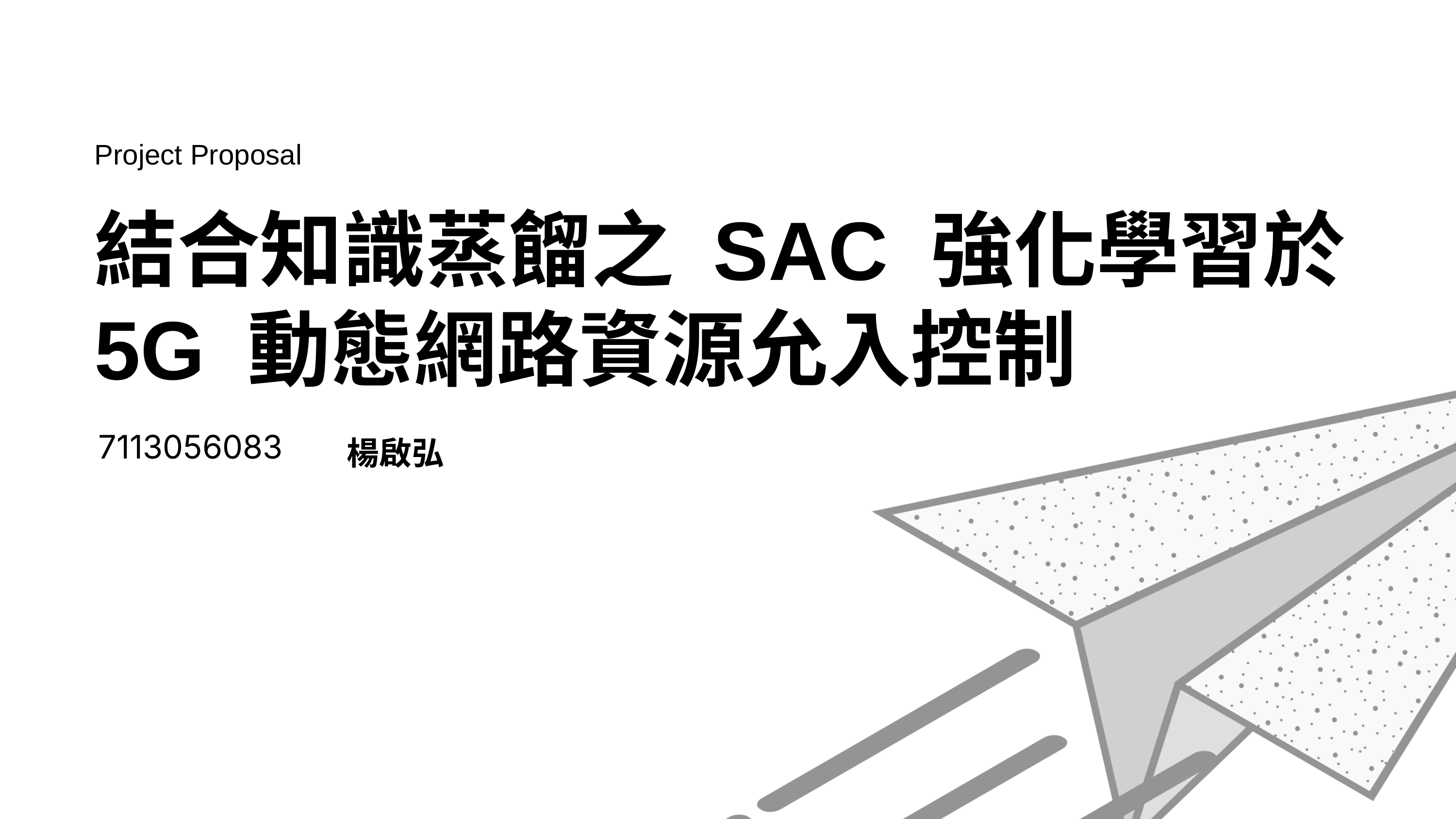

Project Proposal
結合知識蒸餾之 SAC 強化學習於5G 動態網路資源允入控制

| 7113056083 | 楊啟弘 |
| --- | --- |
|  |  |
|  |  |